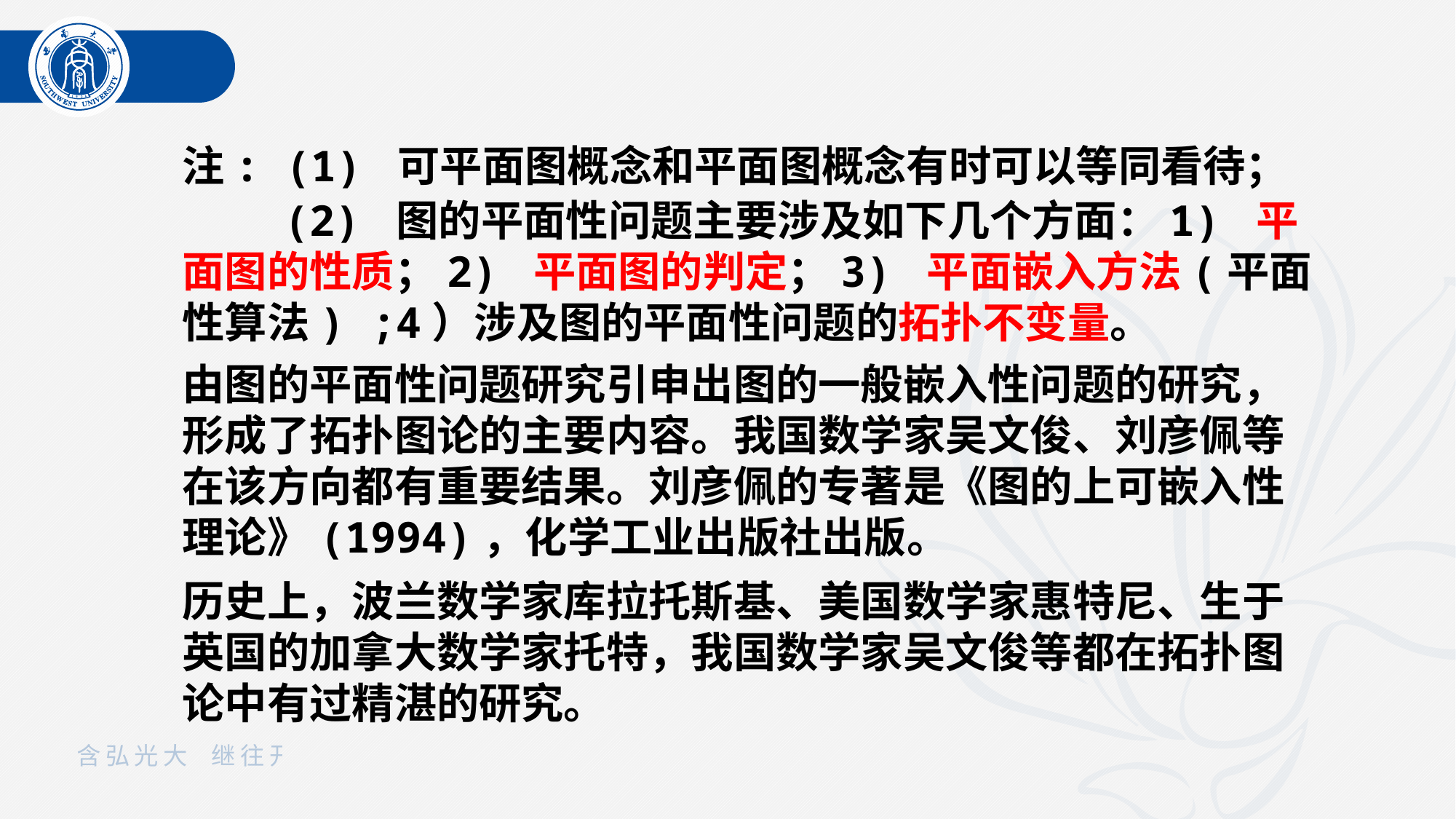

注: (1) 可平面图概念和平面图概念有时可以等同看待；
    (2) 图的平面性问题主要涉及如下几个方面：1) 平面图的性质；2) 平面图的判定；3) 平面嵌入方法(平面性算法) ;4）涉及图的平面性问题的拓扑不变量。
由图的平面性问题研究引申出图的一般嵌入性问题的研究，形成了拓扑图论的主要内容。我国数学家吴文俊、刘彦佩等在该方向都有重要结果。刘彦佩的专著是《图的上可嵌入性理论》(1994)，化学工业出版社出版。
历史上，波兰数学家库拉托斯基、美国数学家惠特尼、生于英国的加拿大数学家托特，我国数学家吴文俊等都在拓扑图论中有过精湛的研究。